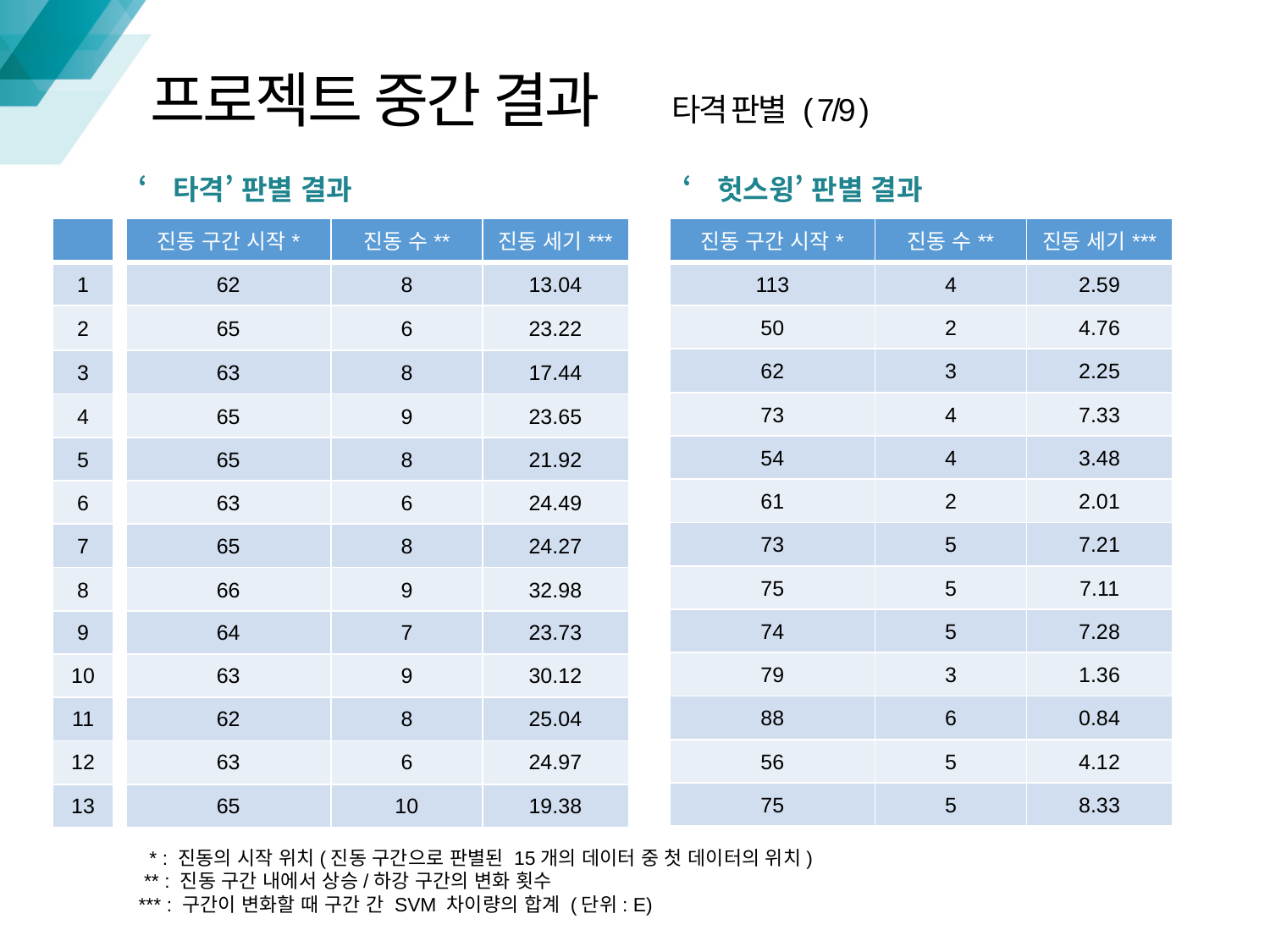

# 프로젝트 중간 결과
타격 판별 ( 7/9 )
‘타격’ 판별 결과
‘헛스윙’ 판별 결과
|  |
| --- |
| 1 |
| 2 |
| 3 |
| 4 |
| 5 |
| 6 |
| 7 |
| 8 |
| 9 |
| 10 |
| 11 |
| 12 |
| 13 |
| 진동 구간 시작\* | 진동 수\*\* | 진동 세기\*\*\* |
| --- | --- | --- |
| 62 | 8 | 13.04 |
| 65 | 6 | 23.22 |
| 63 | 8 | 17.44 |
| 65 | 9 | 23.65 |
| 65 | 8 | 21.92 |
| 63 | 6 | 24.49 |
| 65 | 8 | 24.27 |
| 66 | 9 | 32.98 |
| 64 | 7 | 23.73 |
| 63 | 9 | 30.12 |
| 62 | 8 | 25.04 |
| 63 | 6 | 24.97 |
| 65 | 10 | 19.38 |
| 진동 구간 시작\* | 진동 수\*\* | 진동 세기\*\*\* |
| --- | --- | --- |
| 113 | 4 | 2.59 |
| 50 | 2 | 4.76 |
| 62 | 3 | 2.25 |
| 73 | 4 | 7.33 |
| 54 | 4 | 3.48 |
| 61 | 2 | 2.01 |
| 73 | 5 | 7.21 |
| 75 | 5 | 7.11 |
| 74 | 5 | 7.28 |
| 79 | 3 | 1.36 |
| 88 | 6 | 0.84 |
| 56 | 5 | 4.12 |
| 75 | 5 | 8.33 |
  * : 진동의 시작 위치(진동 구간으로 판별된 15개의 데이터 중 첫 데이터의 위치)
 ** : 진동 구간 내에서 상승/하강 구간의 변화 횟수
*** : 구간이 변화할 때 구간 간 SVM 차이량의 합계 (단위: E)